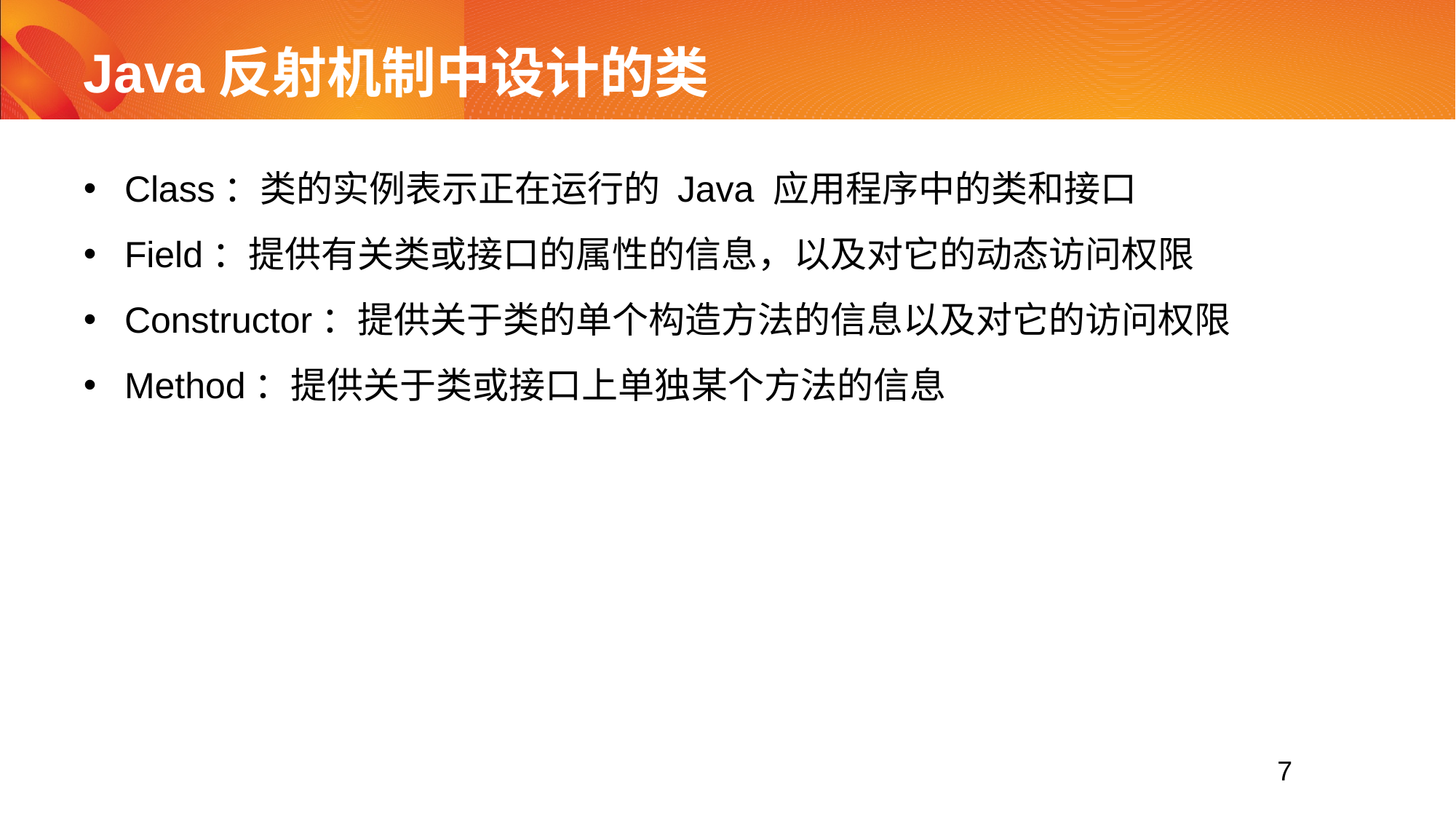

# Java反射机制中设计的类
Class：类的实例表示正在运行的 Java 应用程序中的类和接口
Field：提供有关类或接口的属性的信息，以及对它的动态访问权限
Constructor：提供关于类的单个构造方法的信息以及对它的访问权限
Method：提供关于类或接口上单独某个方法的信息